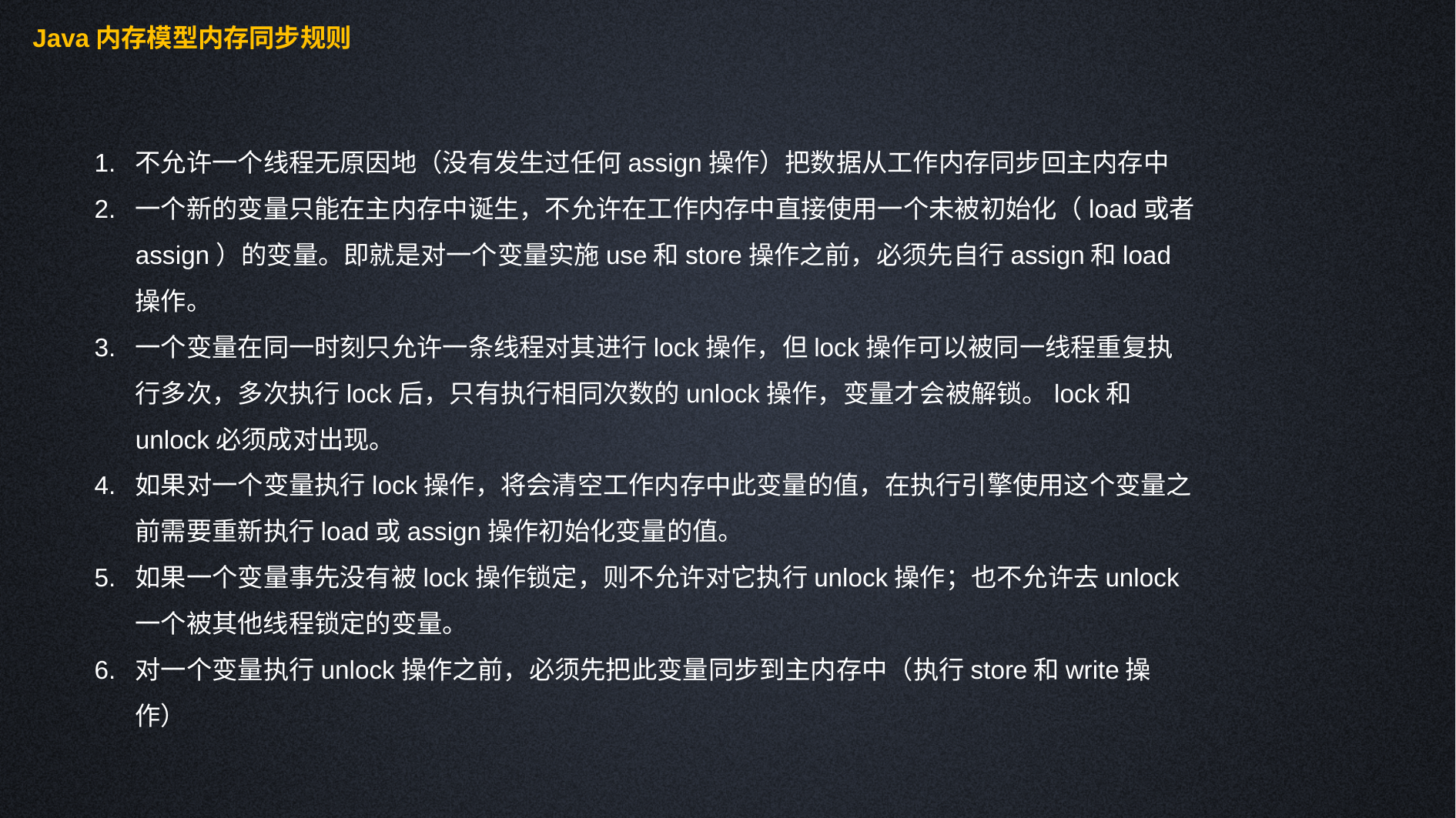

Java内存模型内存同步规则
不允许一个线程无原因地（没有发生过任何assign操作）把数据从工作内存同步回主内存中
一个新的变量只能在主内存中诞生，不允许在工作内存中直接使用一个未被初始化（load或者assign）的变量。即就是对一个变量实施use和store操作之前，必须先自行assign和load操作。
一个变量在同一时刻只允许一条线程对其进行lock操作，但lock操作可以被同一线程重复执行多次，多次执行lock后，只有执行相同次数的unlock操作，变量才会被解锁。lock和unlock必须成对出现。
如果对一个变量执行lock操作，将会清空工作内存中此变量的值，在执行引擎使用这个变量之前需要重新执行load或assign操作初始化变量的值。
如果一个变量事先没有被lock操作锁定，则不允许对它执行unlock操作；也不允许去unlock一个被其他线程锁定的变量。
对一个变量执行unlock操作之前，必须先把此变量同步到主内存中（执行store和write操作）